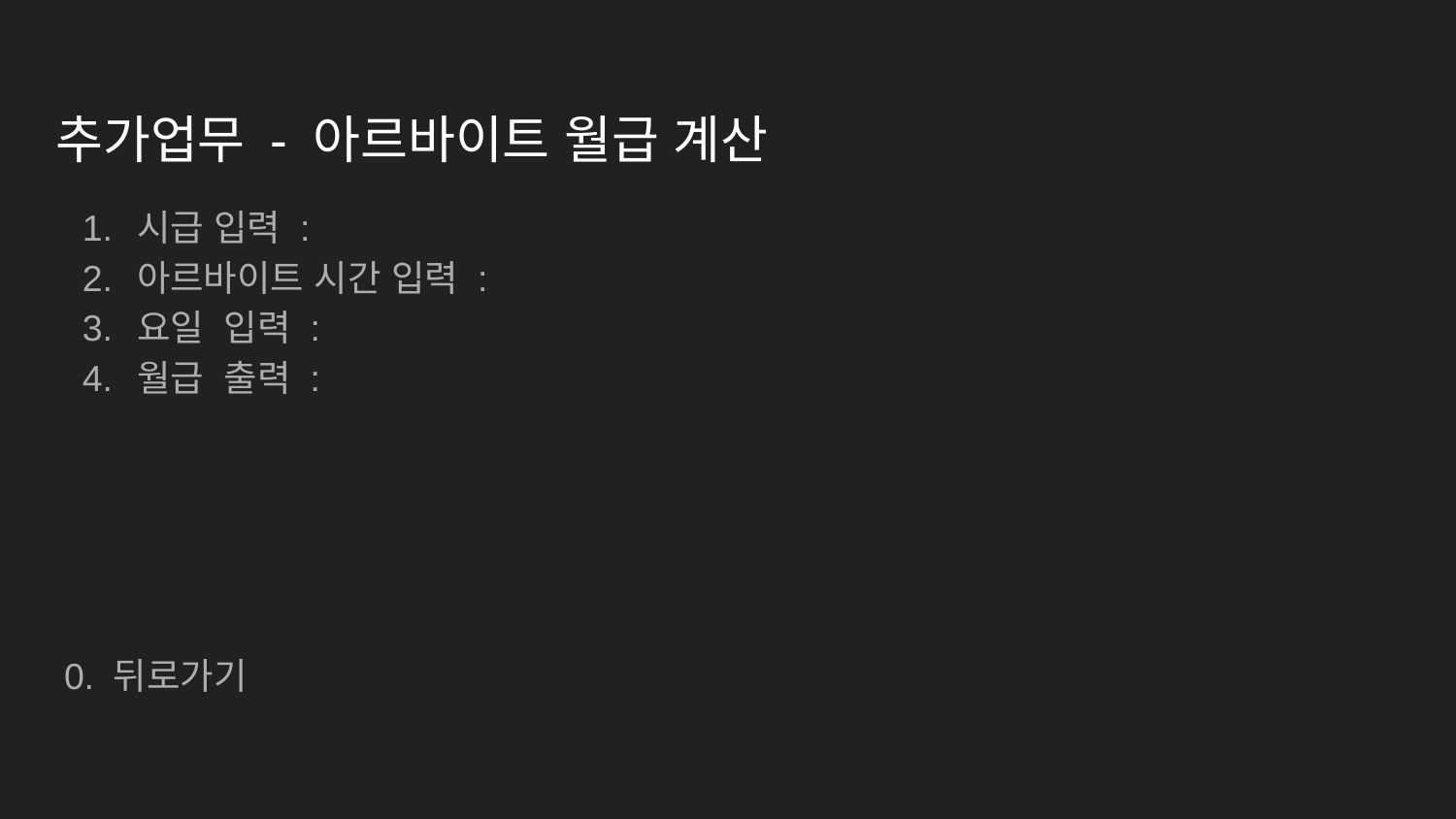

# 추가업무 - 아르바이트 월급 계산
시급 입력 :
아르바이트 시간 입력 :
요일  입력 :
월급  출력 :

0. 뒤로가기